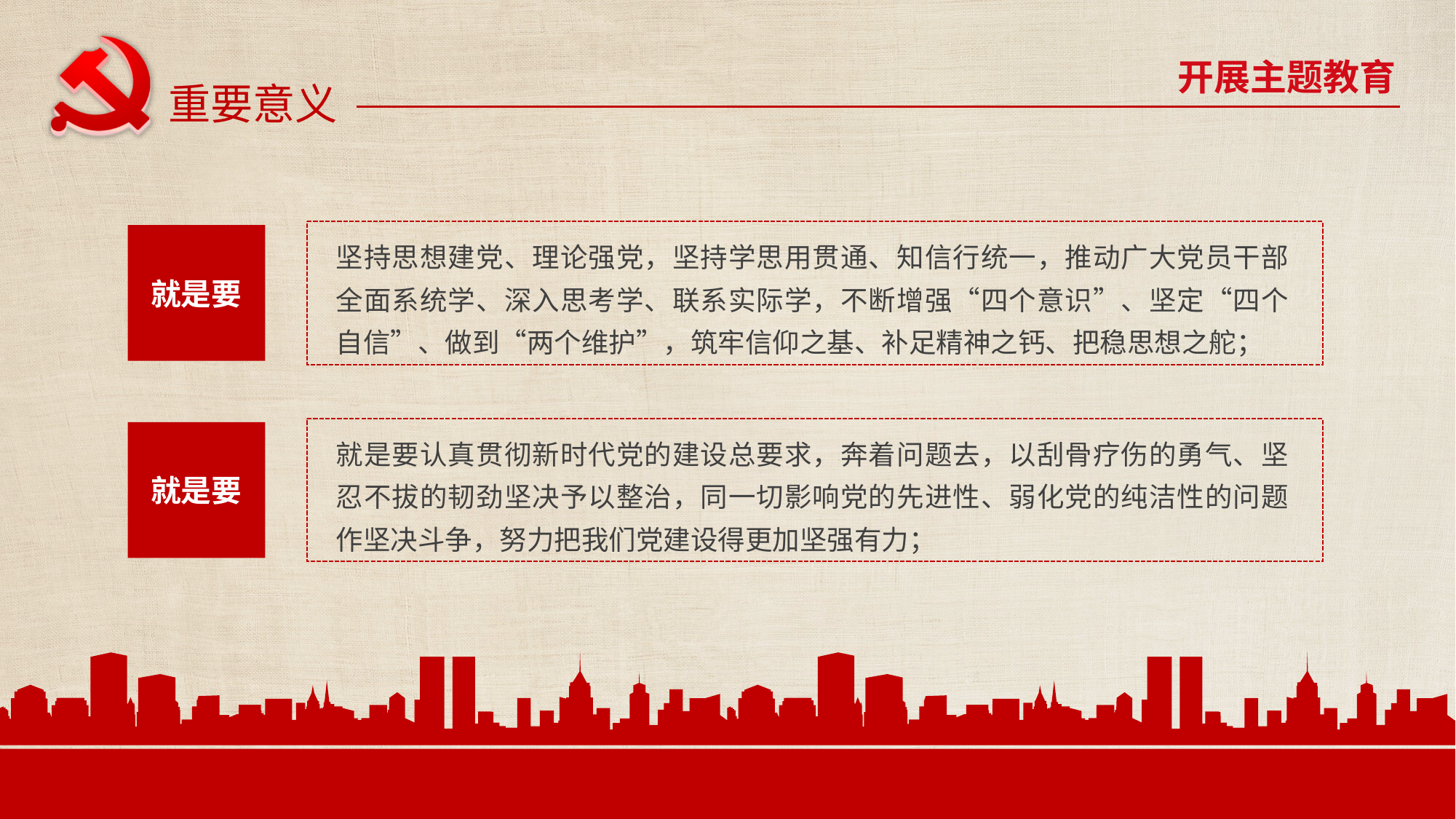

开展主题教育
重要意义

坚持思想建党、理论强党，坚持学思用贯通、知信行统一，推动广大党员干部全面系统学、深入思考学、联系实际学，不断增强“四个意识”、坚定“四个自信”、做到“两个维护”，筑牢信仰之基、补足精神之钙、把稳思想之舵；
就是要

就是要认真贯彻新时代党的建设总要求，奔着问题去，以刮骨疗伤的勇气、坚忍不拔的韧劲坚决予以整治，同一切影响党的先进性、弱化党的纯洁性的问题作坚决斗争，努力把我们党建设得更加坚强有力；
就是要